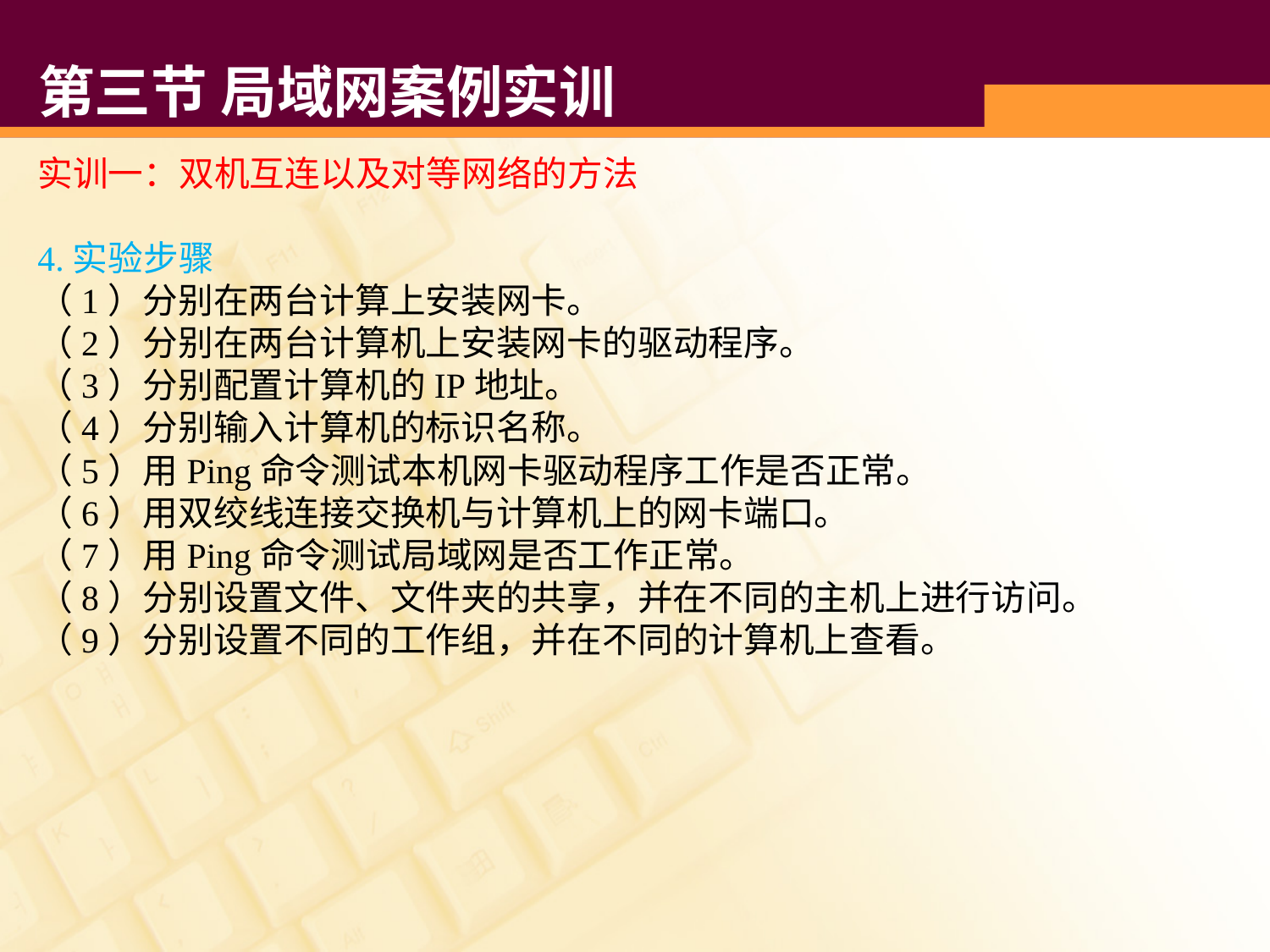

# 第三节 局域网案例实训
实训一：双机互连以及对等网络的方法

4.实验步骤
（1）分别在两台计算上安装网卡。
（2）分别在两台计算机上安装网卡的驱动程序。
（3）分别配置计算机的IP地址。
（4）分别输入计算机的标识名称。
（5）用Ping命令测试本机网卡驱动程序工作是否正常。
（6）用双绞线连接交换机与计算机上的网卡端口。
（7）用Ping命令测试局域网是否工作正常。
（8）分别设置文件、文件夹的共享，并在不同的主机上进行访问。
（9）分别设置不同的工作组，并在不同的计算机上查看。